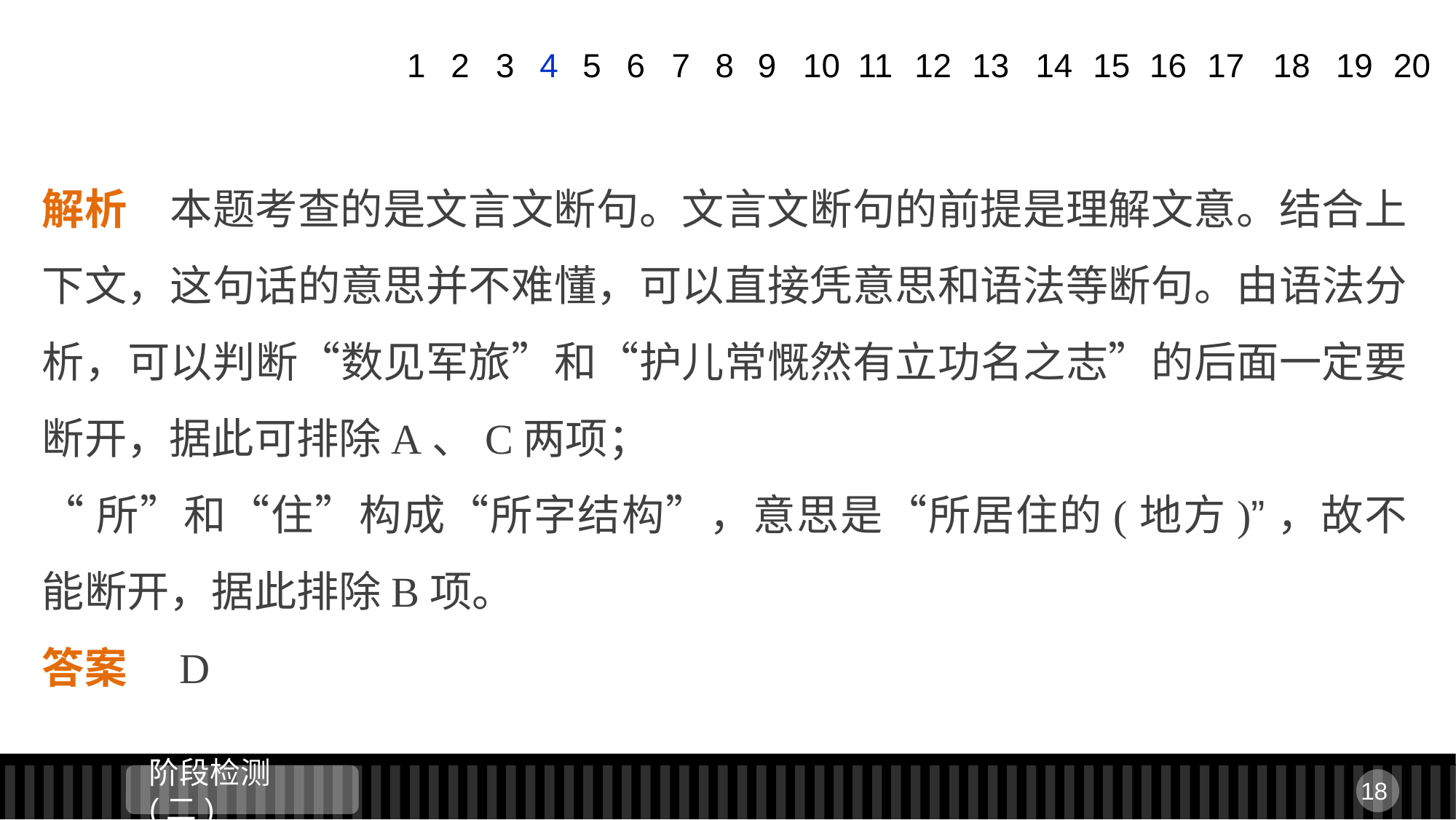

1
2
3
4
5
6
7
8
9
11
12
13
14
15
16
17
18
19
20
10
解析　本题考查的是文言文断句。文言文断句的前提是理解文意。结合上下文，这句话的意思并不难懂，可以直接凭意思和语法等断句。由语法分析，可以判断“数见军旅”和“护儿常慨然有立功名之志”的后面一定要断开，据此可排除A、C两项；
“所”和“住”构成“所字结构”，意思是“所居住的(地方)”，故不能断开，据此排除B项。
答案　D